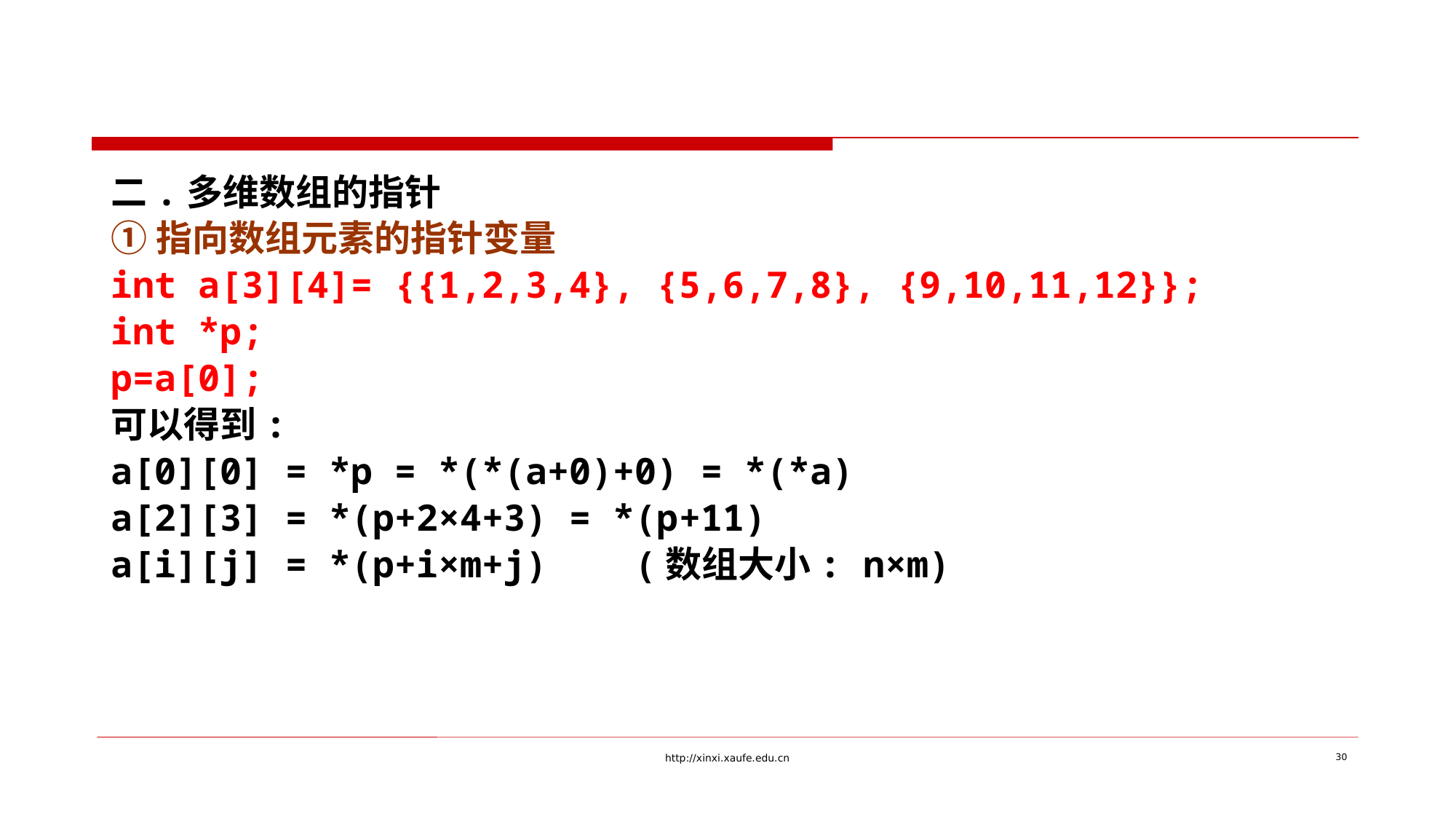

二.多维数组的指针
①指向数组元素的指针变量
int a[3][4]= {{1,2,3,4}, {5,6,7,8}, {9,10,11,12}};
int *p;
p=a[0];
可以得到:
a[0][0] = *p = *(*(a+0)+0) = *(*a)
a[2][3] = *(p+2×4+3) = *(p+11)
a[i][j] = *(p+i×m+j)    (数组大小: n×m)

http://xinxi.xaufe.edu.cn
30